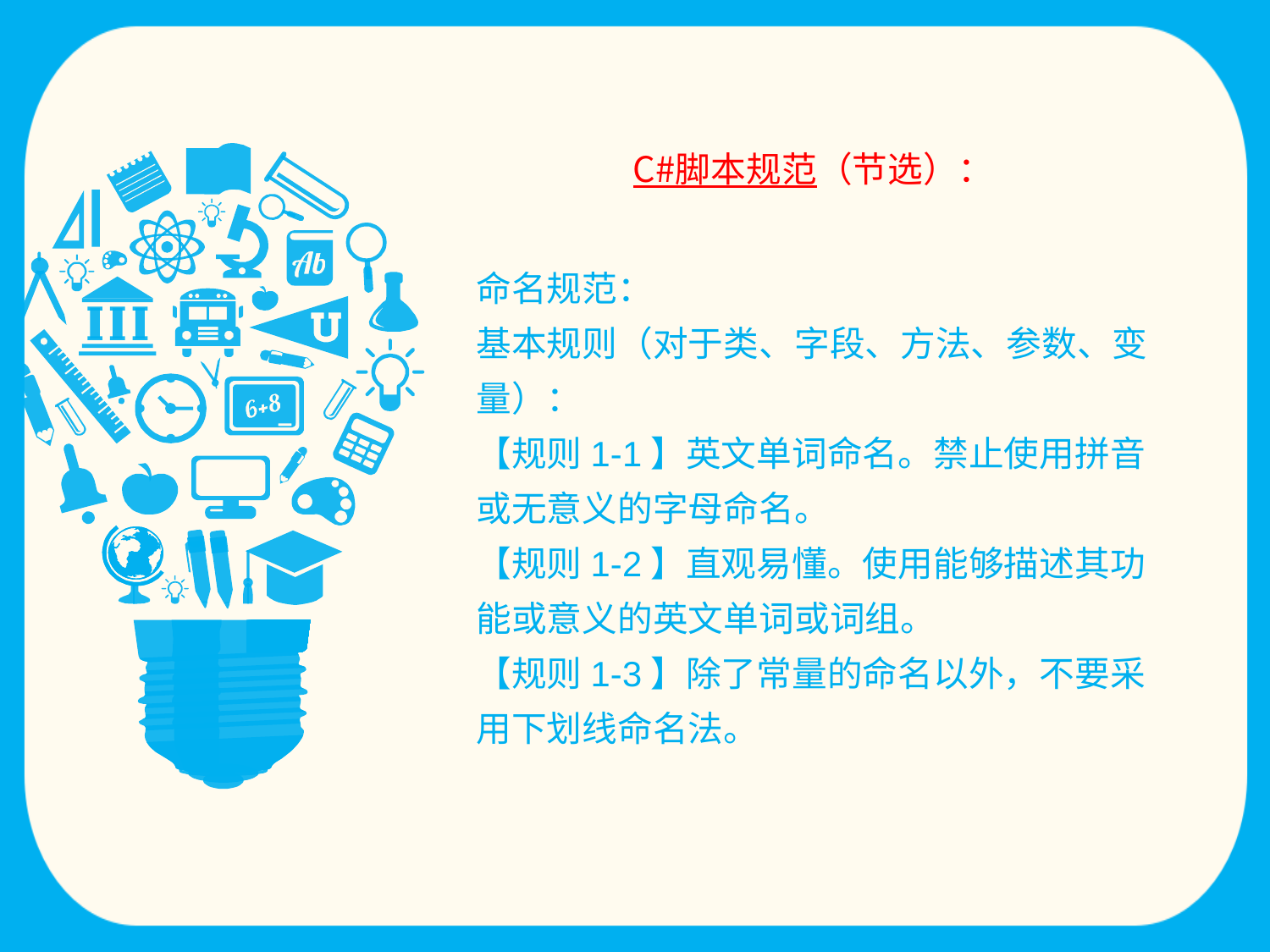

C#脚本规范（节选）：

命名规范：
基本规则（对于类、字段、方法、参数、变量）：
【规则1-1】英文单词命名。禁止使用拼音或无意义的字母命名。
【规则1-2】直观易懂。使用能够描述其功能或意义的英文单词或词组。
【规则1-3】除了常量的命名以外，不要采用下划线命名法。